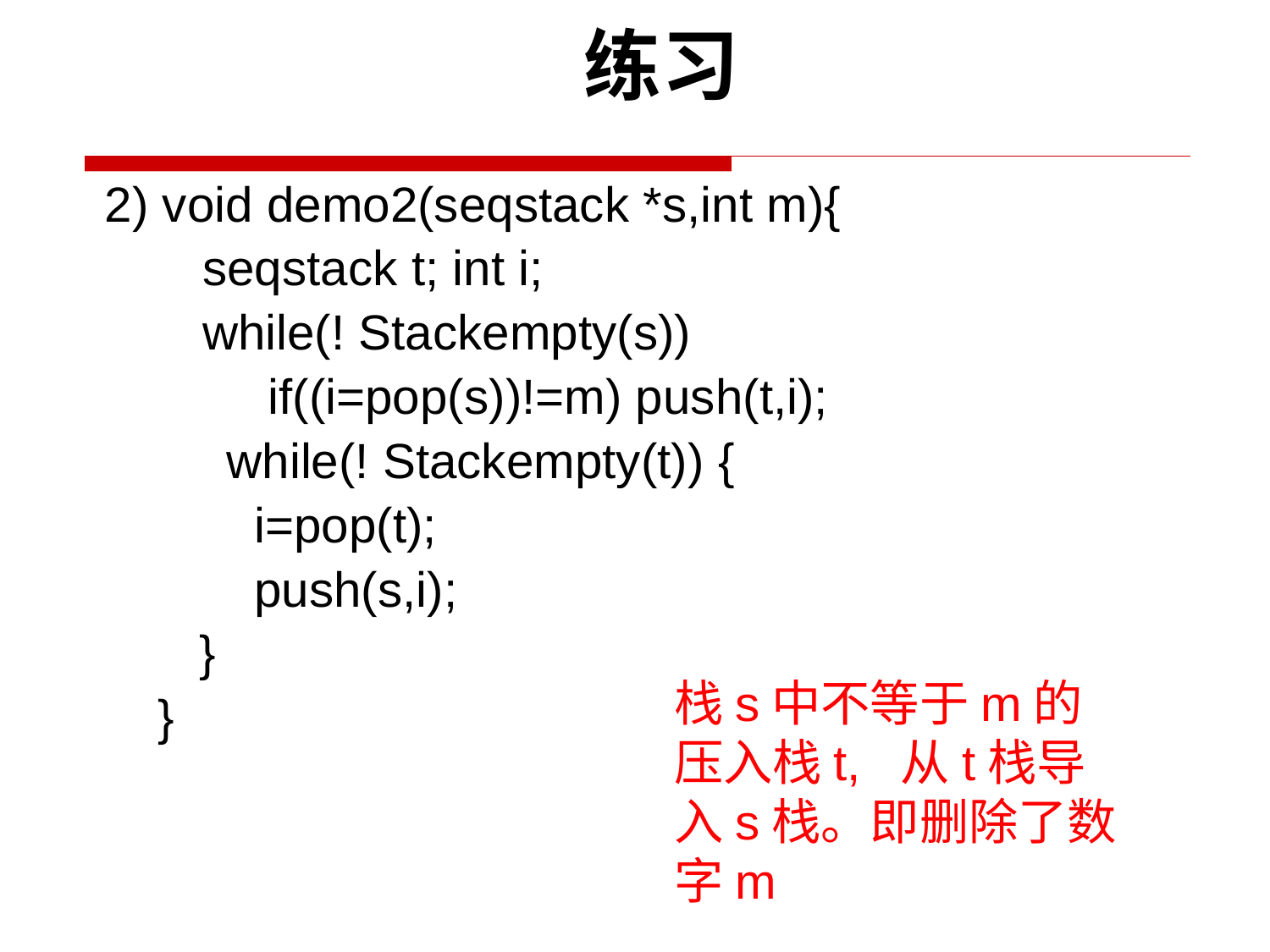

练习
 2) void demo2(seqstack *s,int m){
        seqstack t; int i;
        while(! Stackempty(s))
        if((i=pop(s))!=m) push(t,i);
     while(! Stackempty(t)) {
       i=pop(t);
       push(s,i);
   }
}

栈s中不等于m的压入栈t,  从t栈导入s栈。即删除了数字m